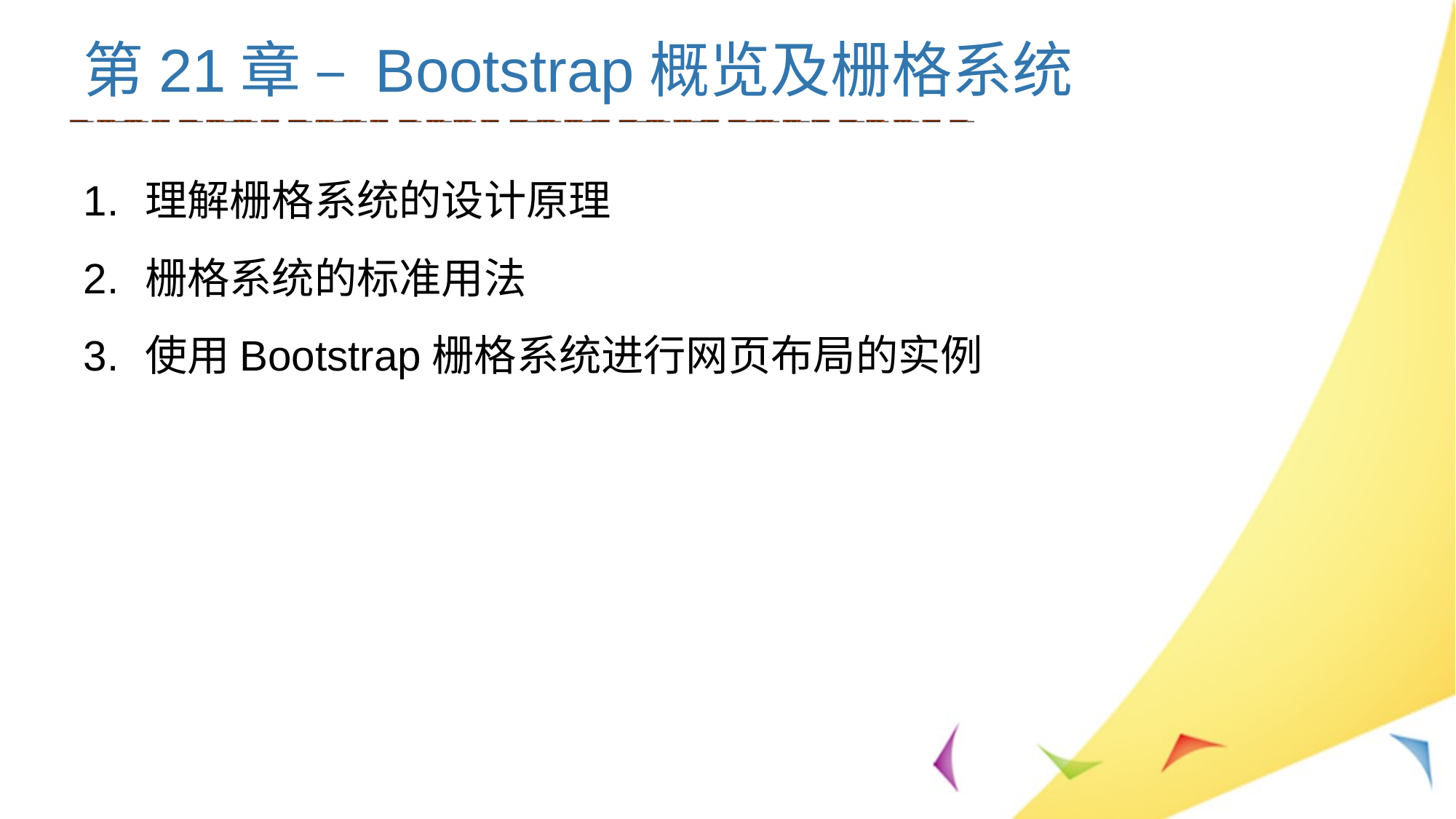

# 第21章 – Bootstrap概览及栅格系统
理解栅格系统的设计原理
栅格系统的标准用法
使用Bootstrap栅格系统进行网页布局的实例